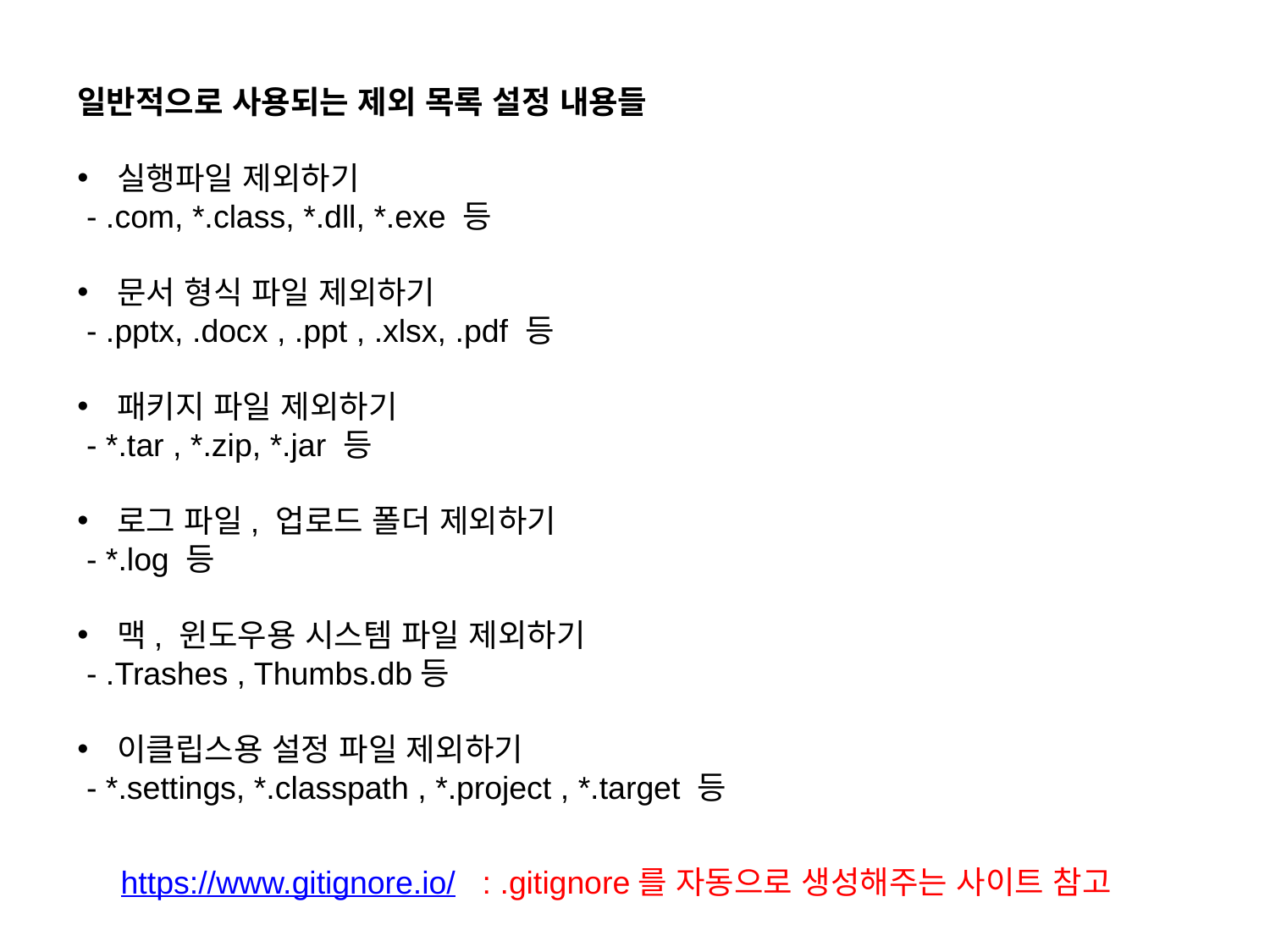

일반적으로 사용되는 제외 목록 설정 내용들

실행파일 제외하기
 - .com, *.class, *.dll, *.exe 등

문서 형식 파일 제외하기
 - .pptx, .docx , .ppt , .xlsx, .pdf 등

패키지 파일 제외하기
 - *.tar , *.zip, *.jar 등

로그 파일, 업로드 폴더 제외하기
 - *.log 등

맥, 윈도우용 시스템 파일 제외하기
 - .Trashes , Thumbs.db등

이클립스용 설정 파일 제외하기
 - *.settings, *.classpath , *.project , *.target 등
https://www.gitignore.io/   : .gitignore를 자동으로 생성해주는 사이트 참고